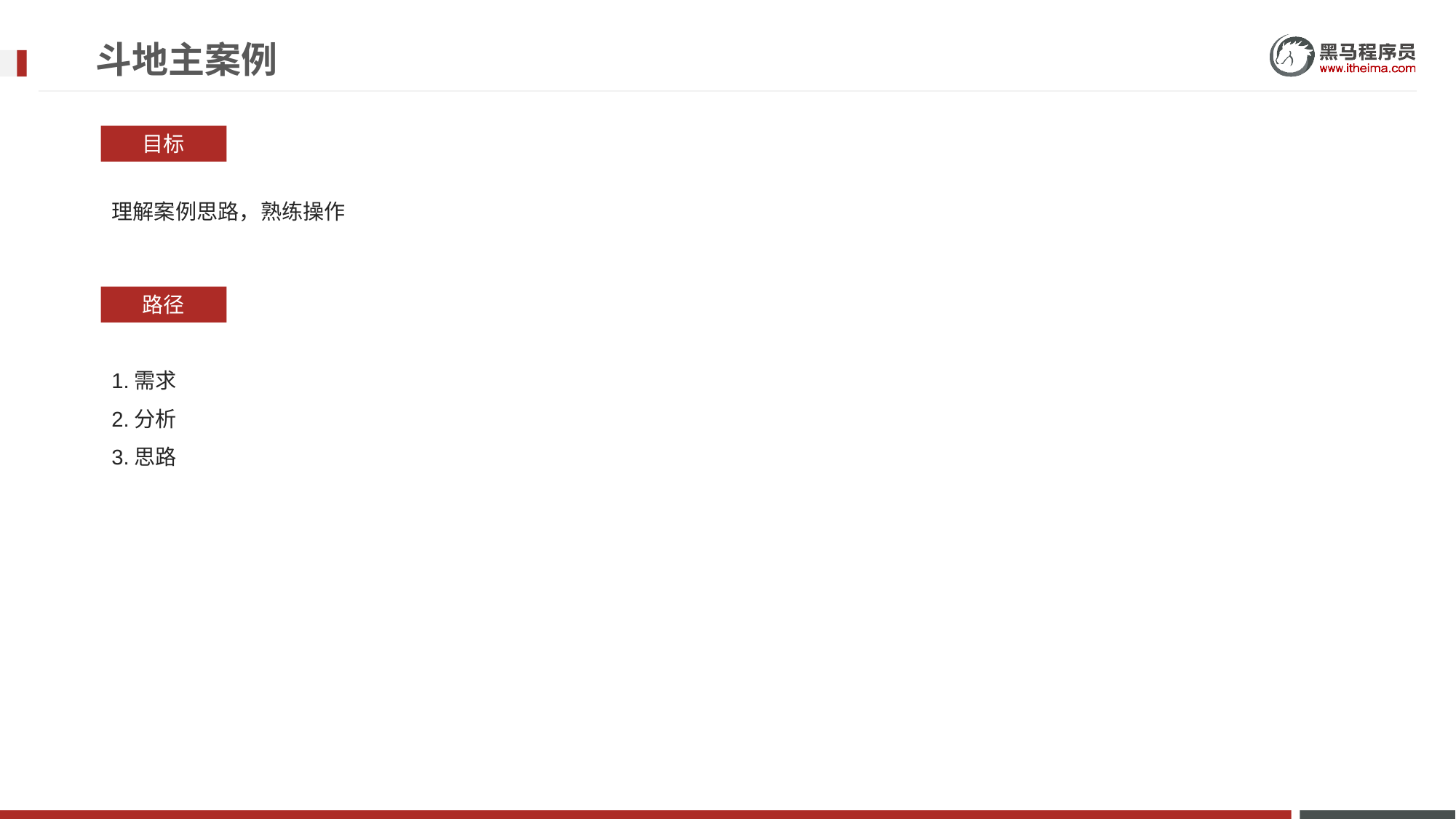

# 斗地主案例
目标
理解案例思路，熟练操作
路径
1.需求
2.分析
3.思路